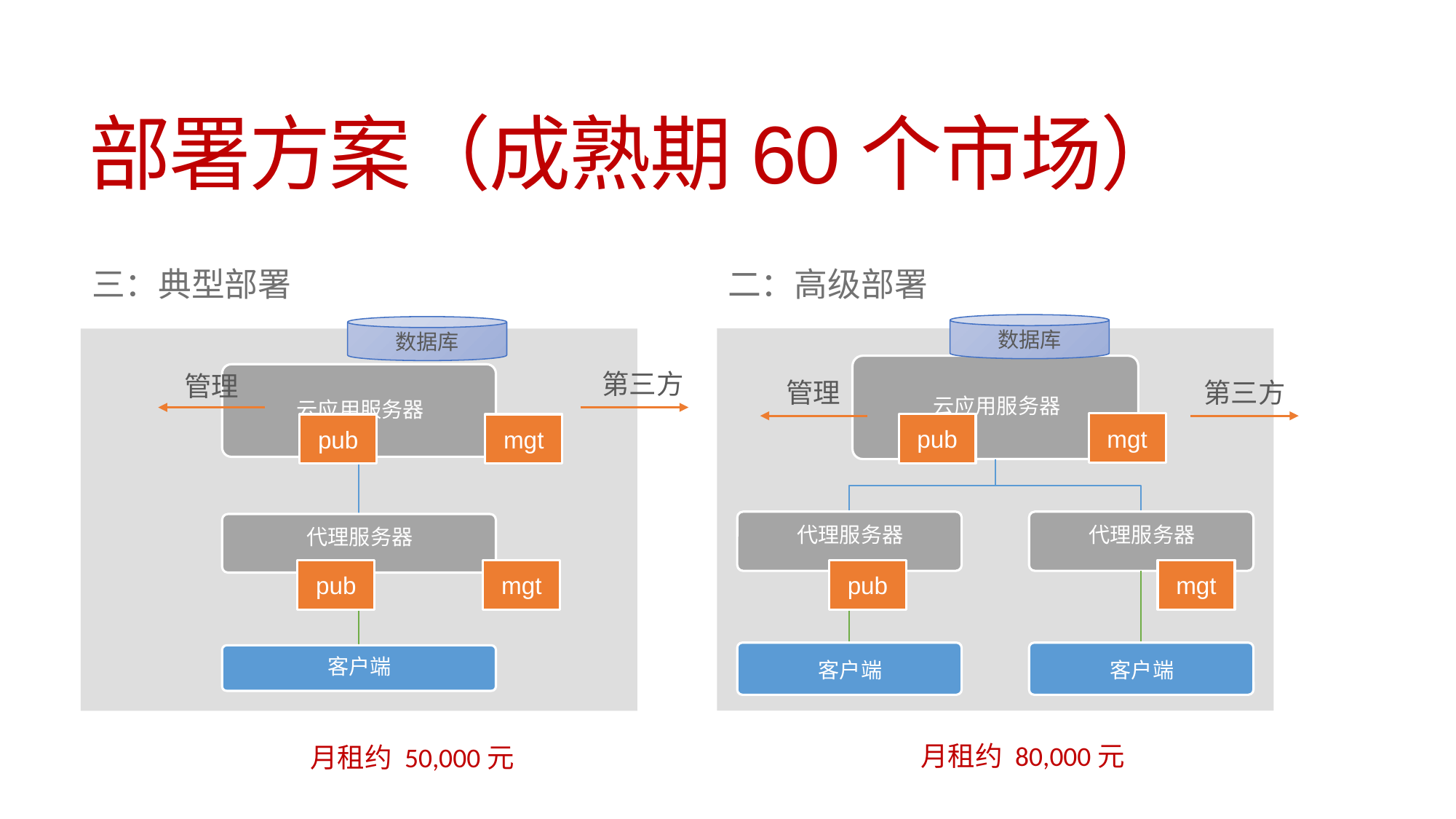

# 部署方案（成熟期60个市场）
二：高级部署
三：典型部署
数据库
数据库
云应用服务器
代理服务器
客户端
代理服务器
客户端
云应用服务器
代理服务器
客户端
第三方
管理
管理
第三方
mgt
pub
pub
mgt
pub
mgt
pub
mgt
月租约 80,000元
月租约 50,000元